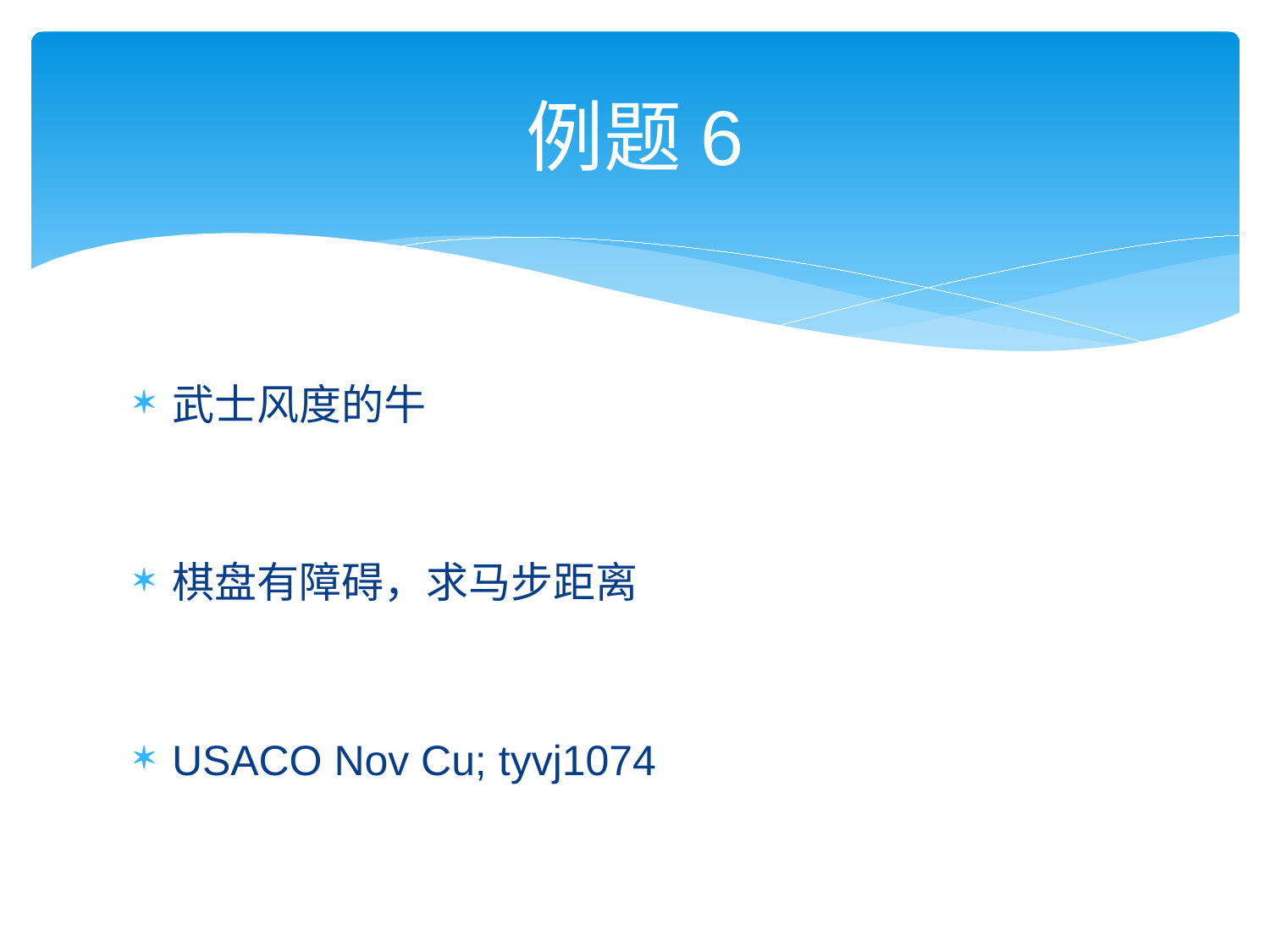

# 例题6
武士风度的牛

棋盘有障碍，求马步距离

USACO Nov Cu; tyvj1074